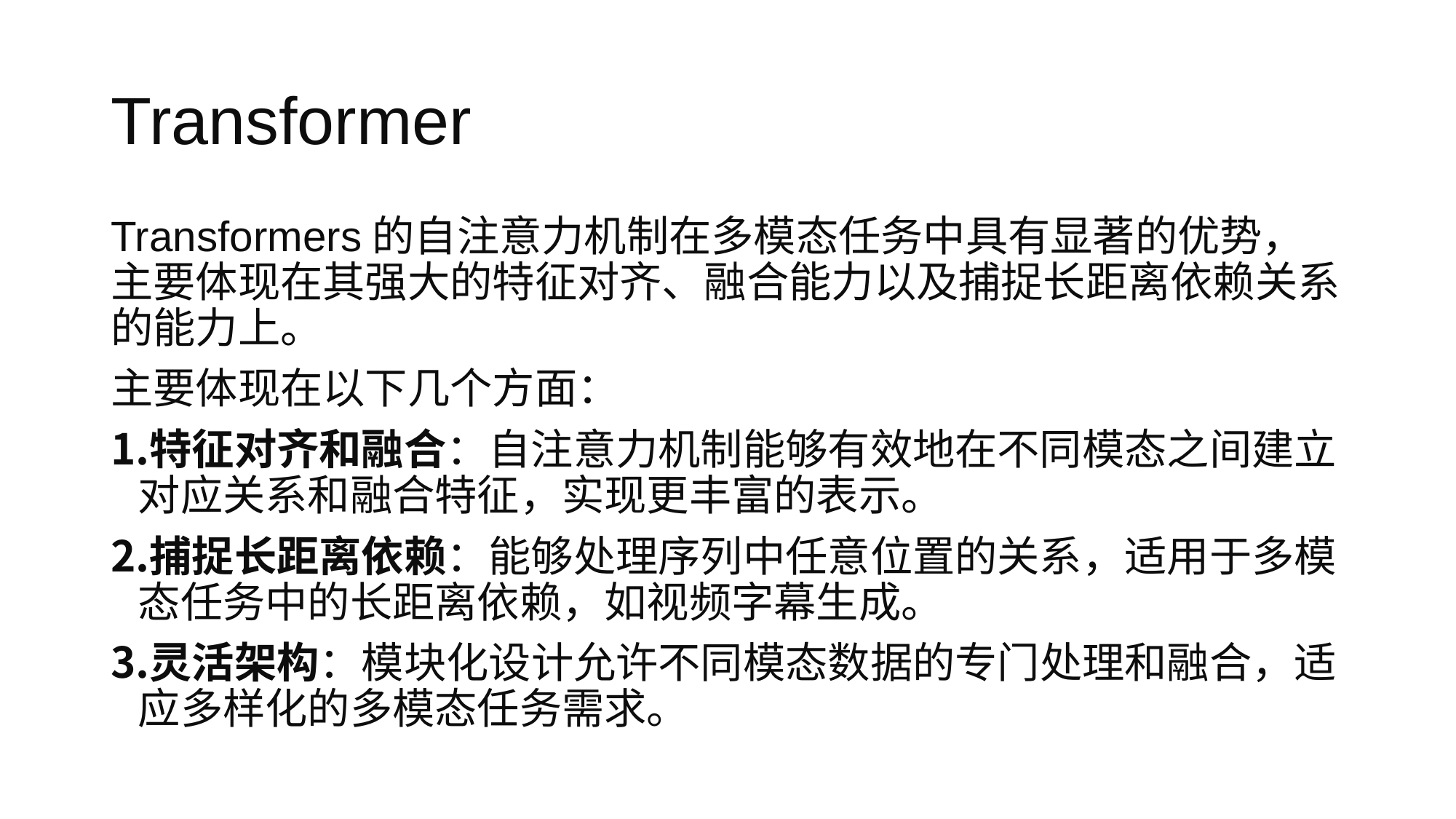

# Transformer
Transformers的自注意力机制在多模态任务中具有显著的优势，主要体现在其强大的特征对齐、融合能力以及捕捉长距离依赖关系的能力上。
主要体现在以下几个方面：
特征对齐和融合：自注意力机制能够有效地在不同模态之间建立对应关系和融合特征，实现更丰富的表示。
捕捉长距离依赖：能够处理序列中任意位置的关系，适用于多模态任务中的长距离依赖，如视频字幕生成。
灵活架构：模块化设计允许不同模态数据的专门处理和融合，适应多样化的多模态任务需求。